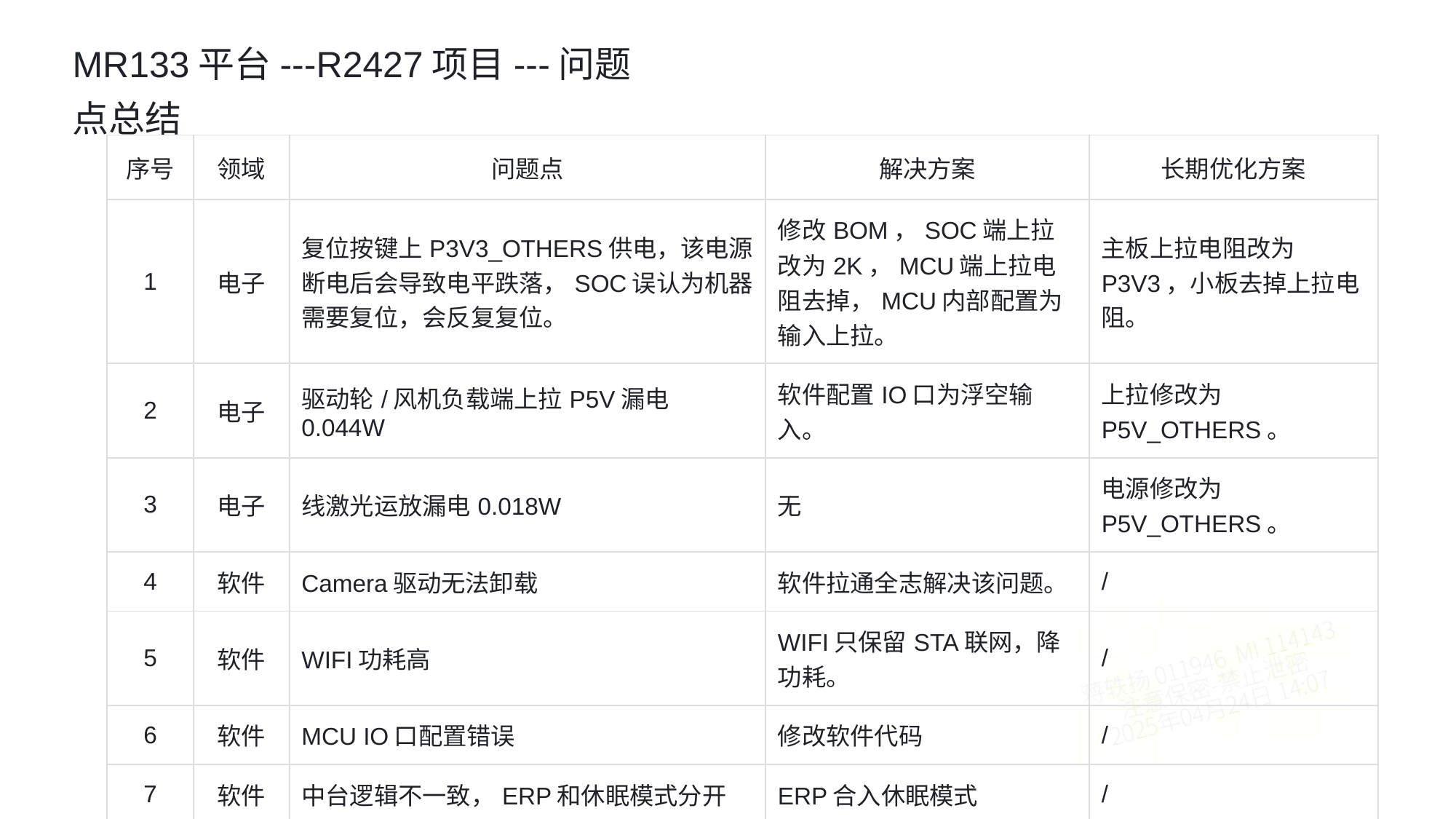

MR133平台---R2427项目---问题点总结
| 序号 | 领域 | 问题点 | 解决方案 | 长期优化方案 |
| --- | --- | --- | --- | --- |
| 1 | 电子 | 复位按键上P3V3\_OTHERS供电，该电源断电后会导致电平跌落，SOC误认为机器需要复位，会反复复位。 | 修改BOM，SOC端上拉改为2K，MCU端上拉电阻去掉，MCU内部配置为输入上拉。 | 主板上拉电阻改为P3V3，小板去掉上拉电阻。 |
| 2 | 电子 | 驱动轮/风机负载端上拉P5V漏电0.044W | 软件配置IO口为浮空输入。 | 上拉修改为P5V\_OTHERS。 |
| 3 | 电子 | 线激光运放漏电0.018W | 无 | 电源修改为P5V\_OTHERS。 |
| 4 | 软件 | Camera驱动无法卸载 | 软件拉通全志解决该问题。 | / |
| 5 | 软件 | WIFI功耗高 | WIFI只保留STA联网，降功耗。 | / |
| 6 | 软件 | MCU IO口配置错误 | 修改软件代码 | / |
| 7 | 软件 | 中台逻辑不一致，ERP和休眠模式分开 | ERP合入休眠模式 | / |
| 6 | 软件 | WIFI低功耗无法长期进入 | release版本30s发送一次心跳包，其余时间休眠。 | / |